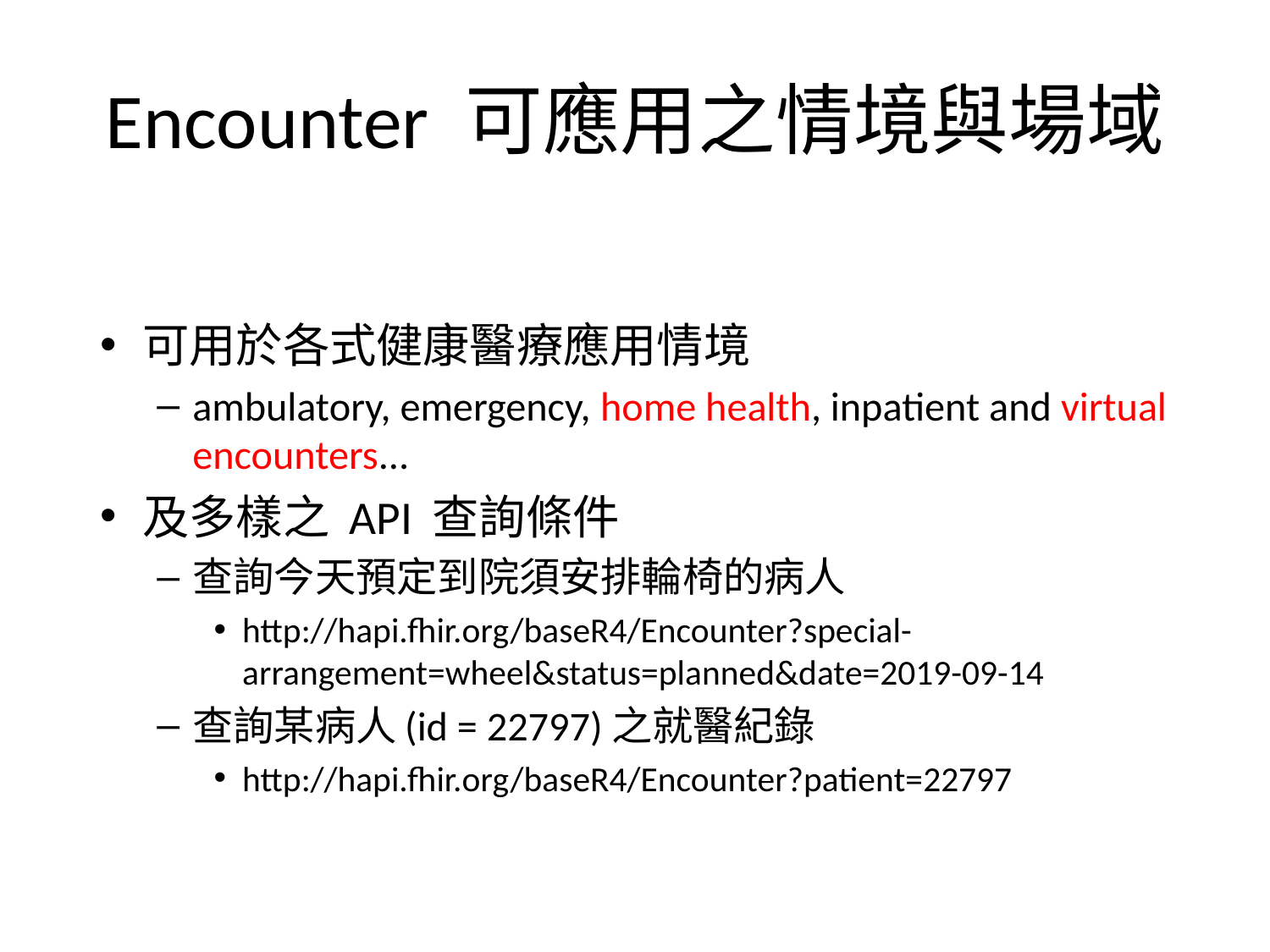

# Encounter 可應用之情境與場域
可用於各式健康醫療應用情境
ambulatory, emergency, home health, inpatient and virtual encounters...
及多樣之 API 查詢條件
查詢今天預定到院須安排輪椅的病人
http://hapi.fhir.org/baseR4/Encounter?special-arrangement=wheel&status=planned&date=2019-09-14
查詢某病人(id = 22797)之就醫紀錄
http://hapi.fhir.org/baseR4/Encounter?patient=22797